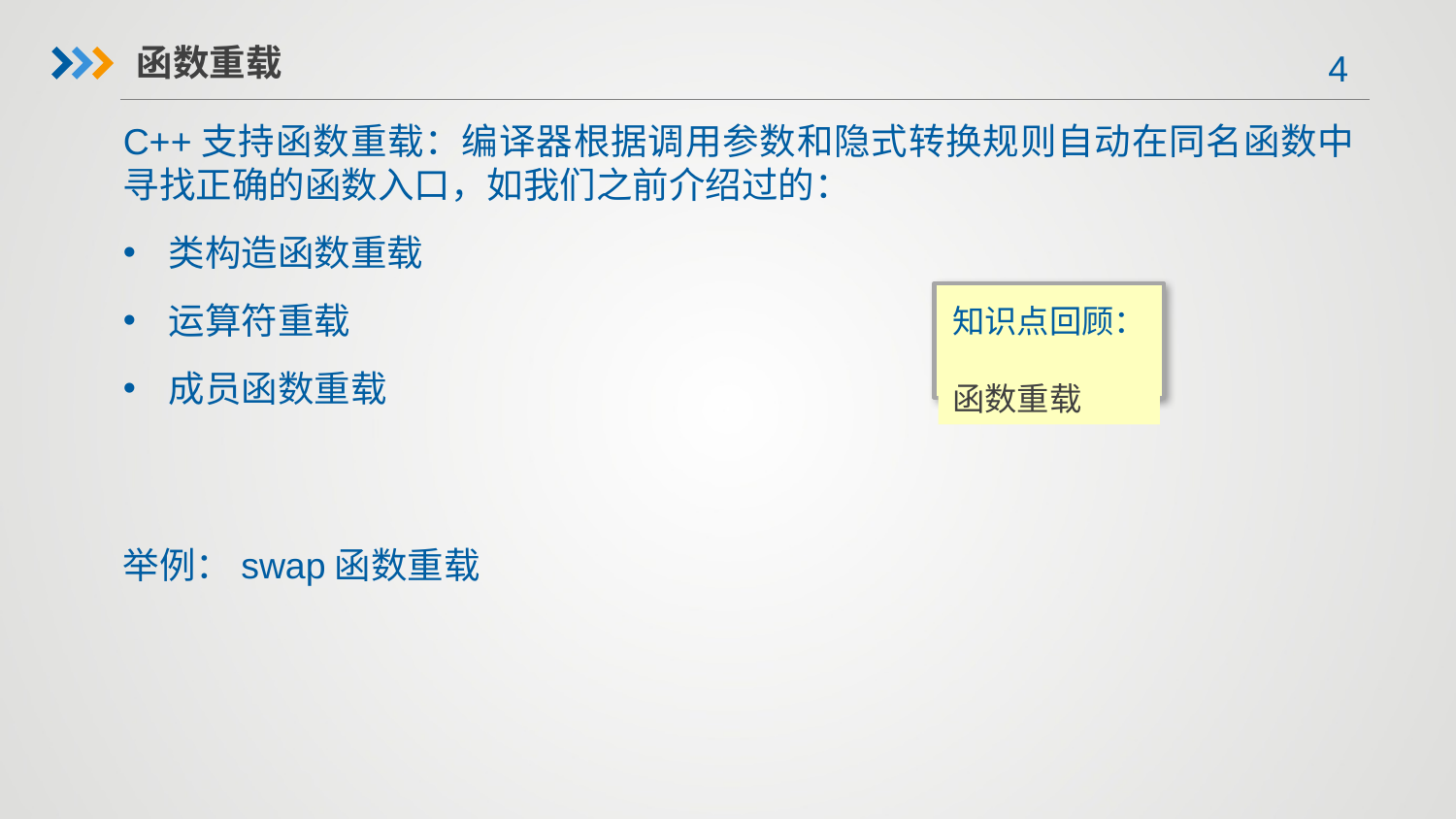

函数重载
C++支持函数重载：编译器根据调用参数和隐式转换规则自动在同名函数中寻找正确的函数入口，如我们之前介绍过的：
类构造函数重载
运算符重载
成员函数重载

知识点回顾：
函数重载
举例：swap函数重载